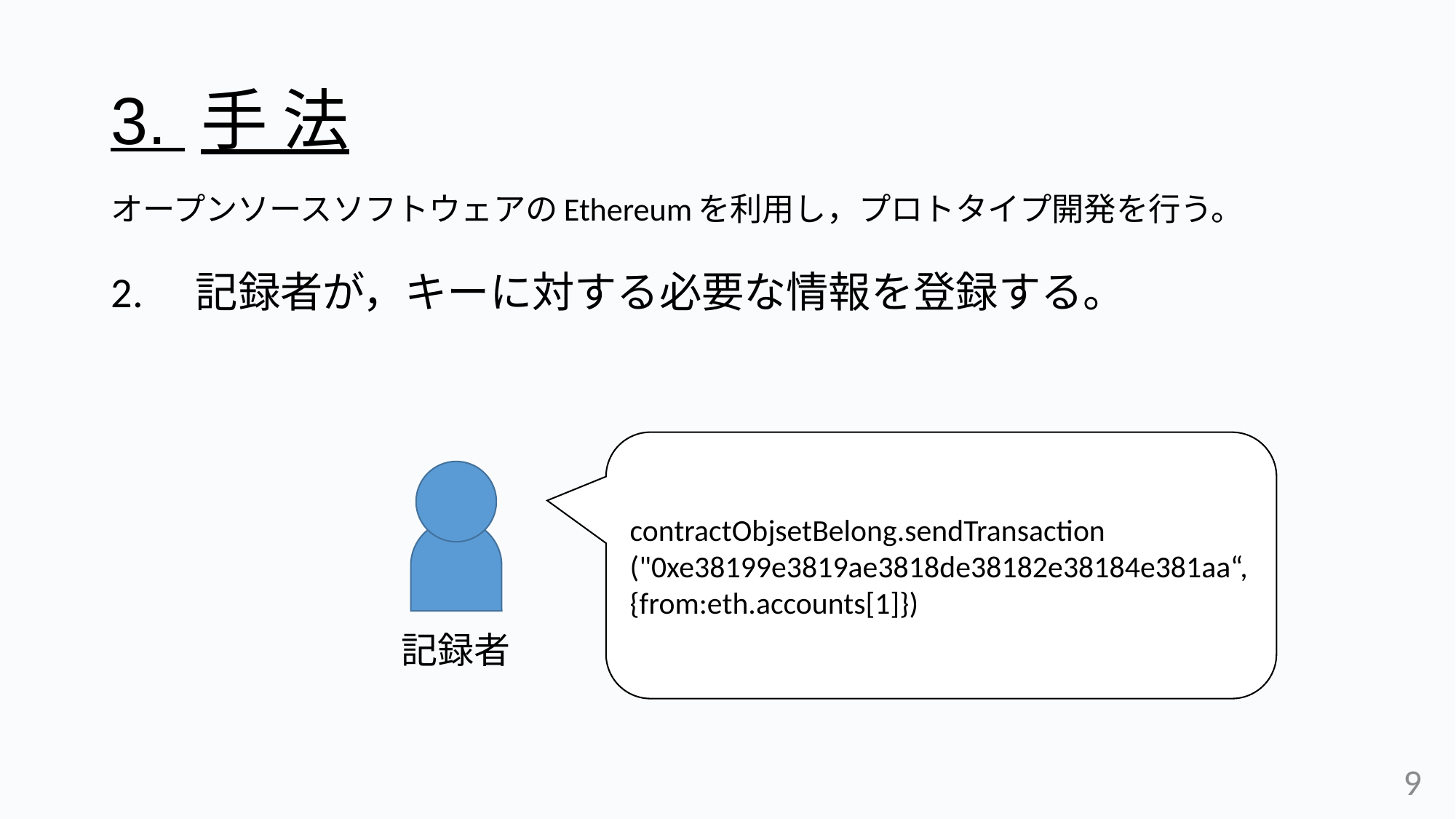

# 3. 手 法
オープンソースソフトウェアのEthereumを利用し，プロトタイプ開発を行う。
contractObjsetBelong.sendTransaction
("0xe38199e3819ae3818de38182e38184e381aa“,
{from:eth.accounts[1]})
2.　記録者が，キーに対する必要な情報を登録する。

記録者
9